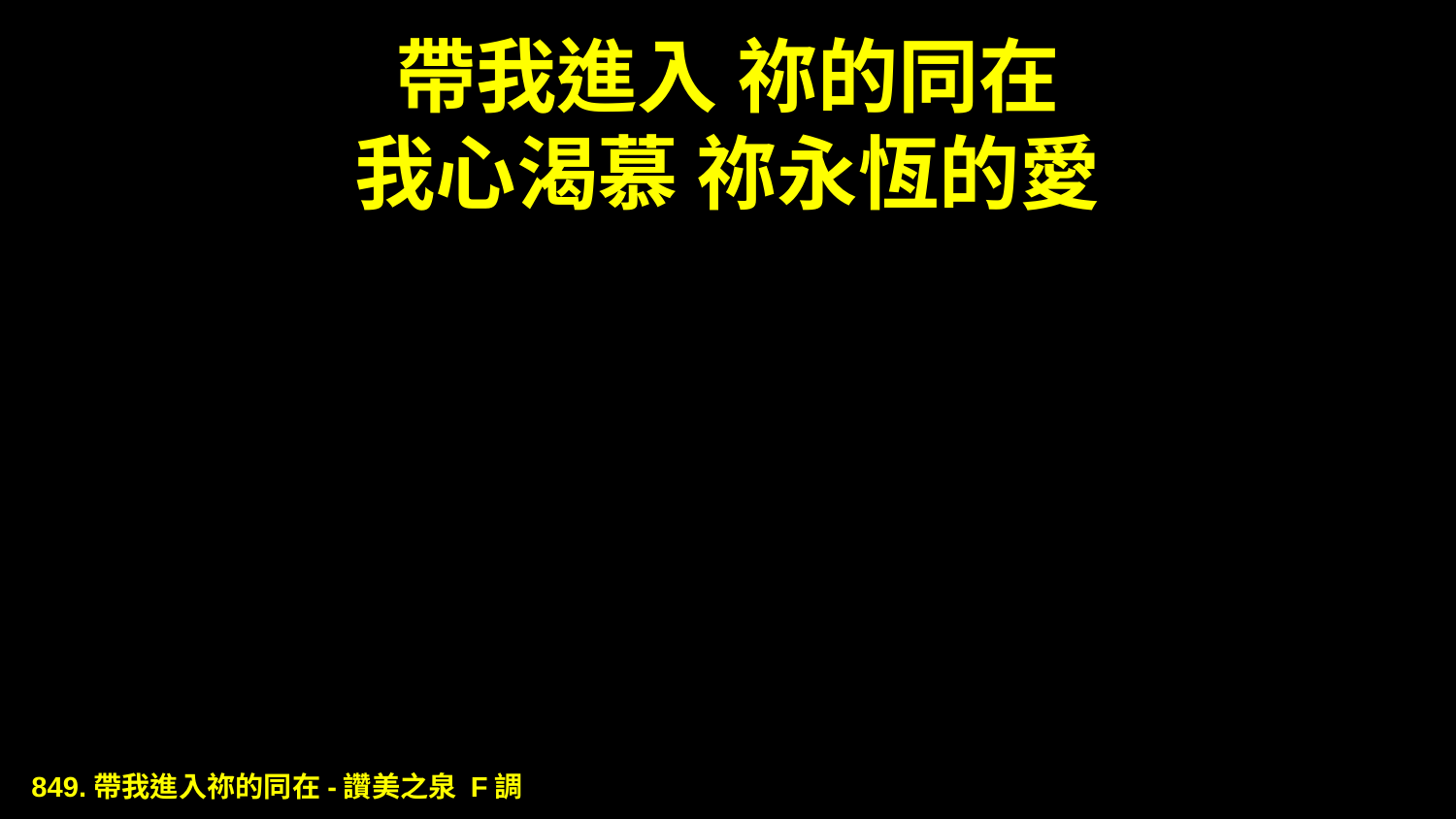

# 帶我進入 祢的同在 我心渴慕 祢永恆的愛
849.帶我進入祢的同在-讚美之泉 F調